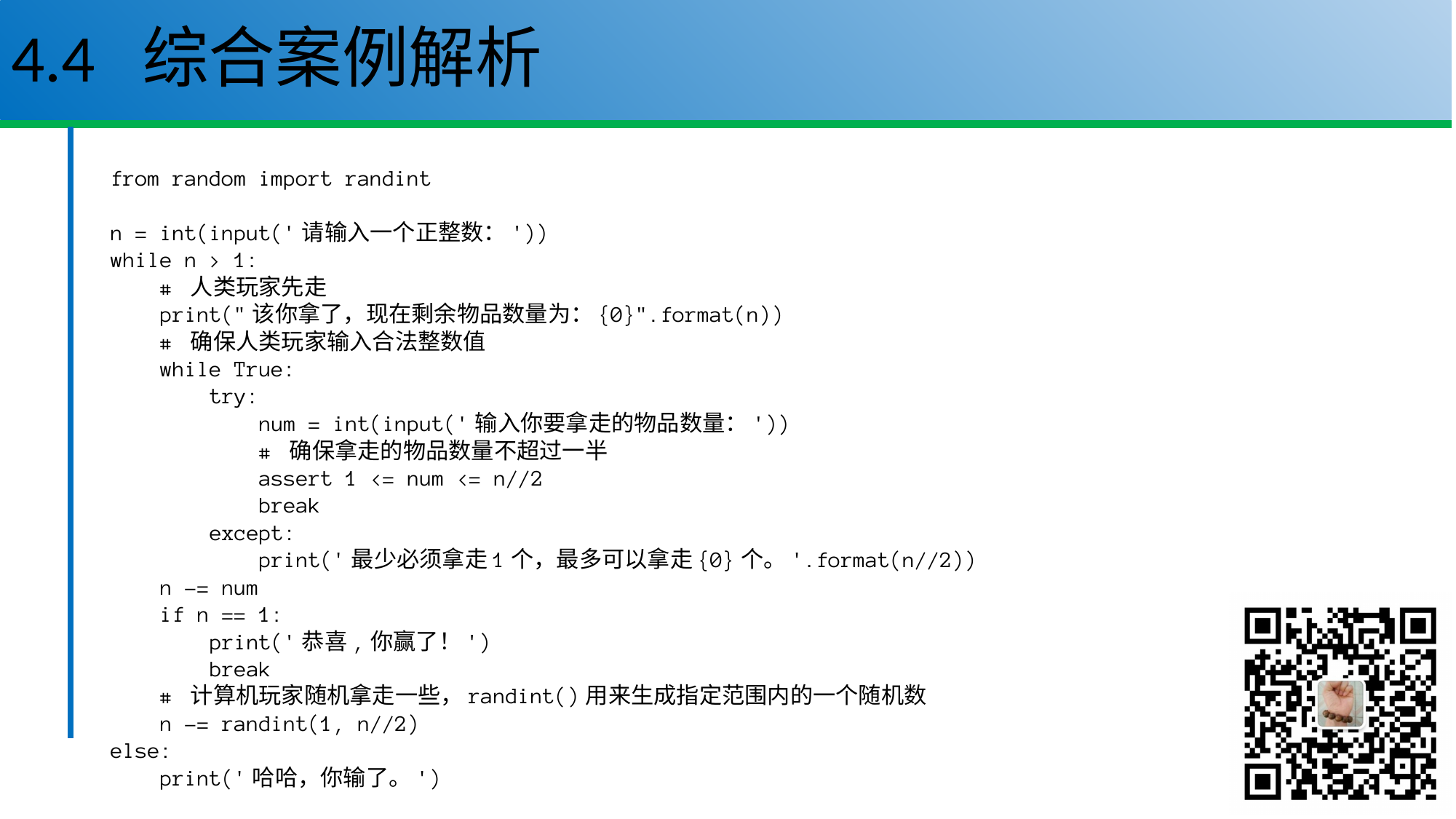

# 4.4  综合案例解析
from random import randint

n = int(input('请输入一个正整数：'))
while n > 1:
    # 人类玩家先走
    print("该你拿了，现在剩余物品数量为：{0}".format(n))
    # 确保人类玩家输入合法整数值
    while True:
        try:
            num = int(input('输入你要拿走的物品数量：'))
            # 确保拿走的物品数量不超过一半
            assert 1 <= num <= n//2
            break
        except:
            print('最少必须拿走1个，最多可以拿走{0}个。'.format(n//2))
    n -= num
    if n == 1:
        print('恭喜,你赢了！')
        break
    # 计算机玩家随机拿走一些，randint()用来生成指定范围内的一个随机数
    n -= randint(1, n//2)
else:
    print('哈哈，你输了。')
41